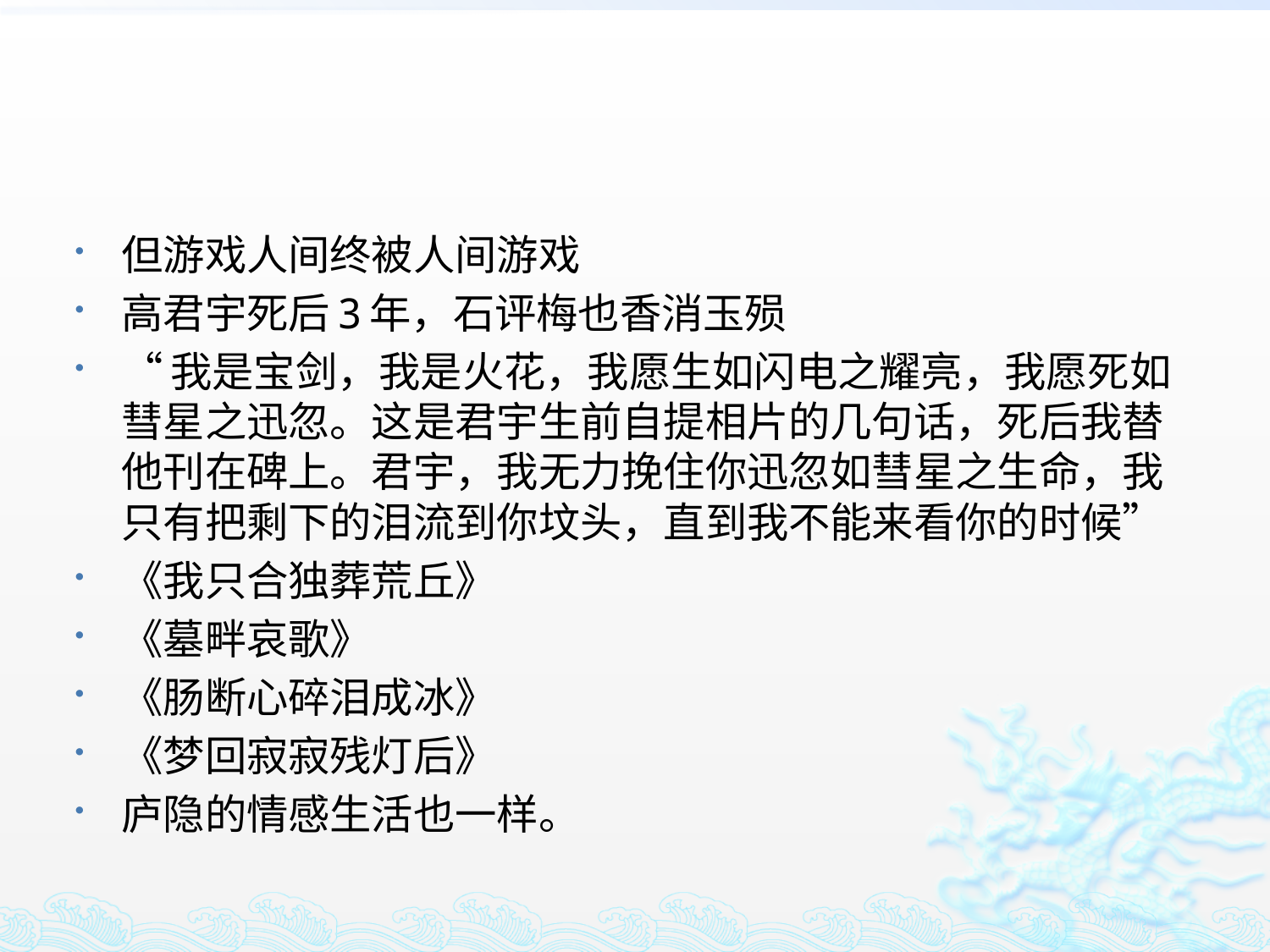

#
但游戏人间终被人间游戏
高君宇死后3年，石评梅也香消玉殒
“我是宝剑，我是火花，我愿生如闪电之耀亮，我愿死如彗星之迅忽。这是君宇生前自提相片的几句话，死后我替他刊在碑上。君宇，我无力挽住你迅忽如彗星之生命，我只有把剩下的泪流到你坟头，直到我不能来看你的时候”
《我只合独葬荒丘》
《墓畔哀歌》
《肠断心碎泪成冰》
《梦回寂寂残灯后》
庐隐的情感生活也一样。